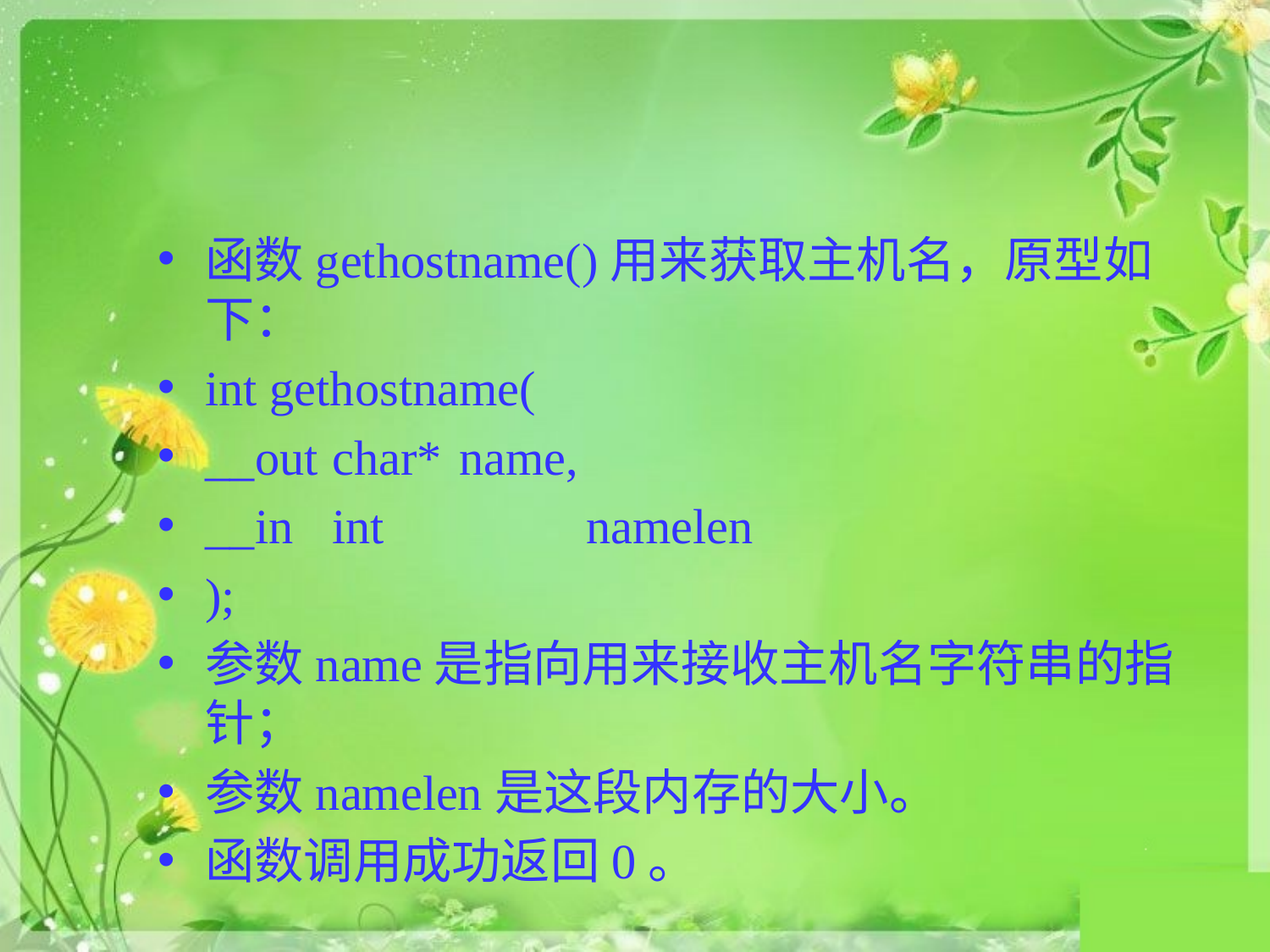

#
函数gethostname()用来获取主机名，原型如下：
int gethostname(
__out	char*	name,
__in	int		namelen
);
参数name是指向用来接收主机名字符串的指针；
参数namelen是这段内存的大小。
函数调用成功返回0。